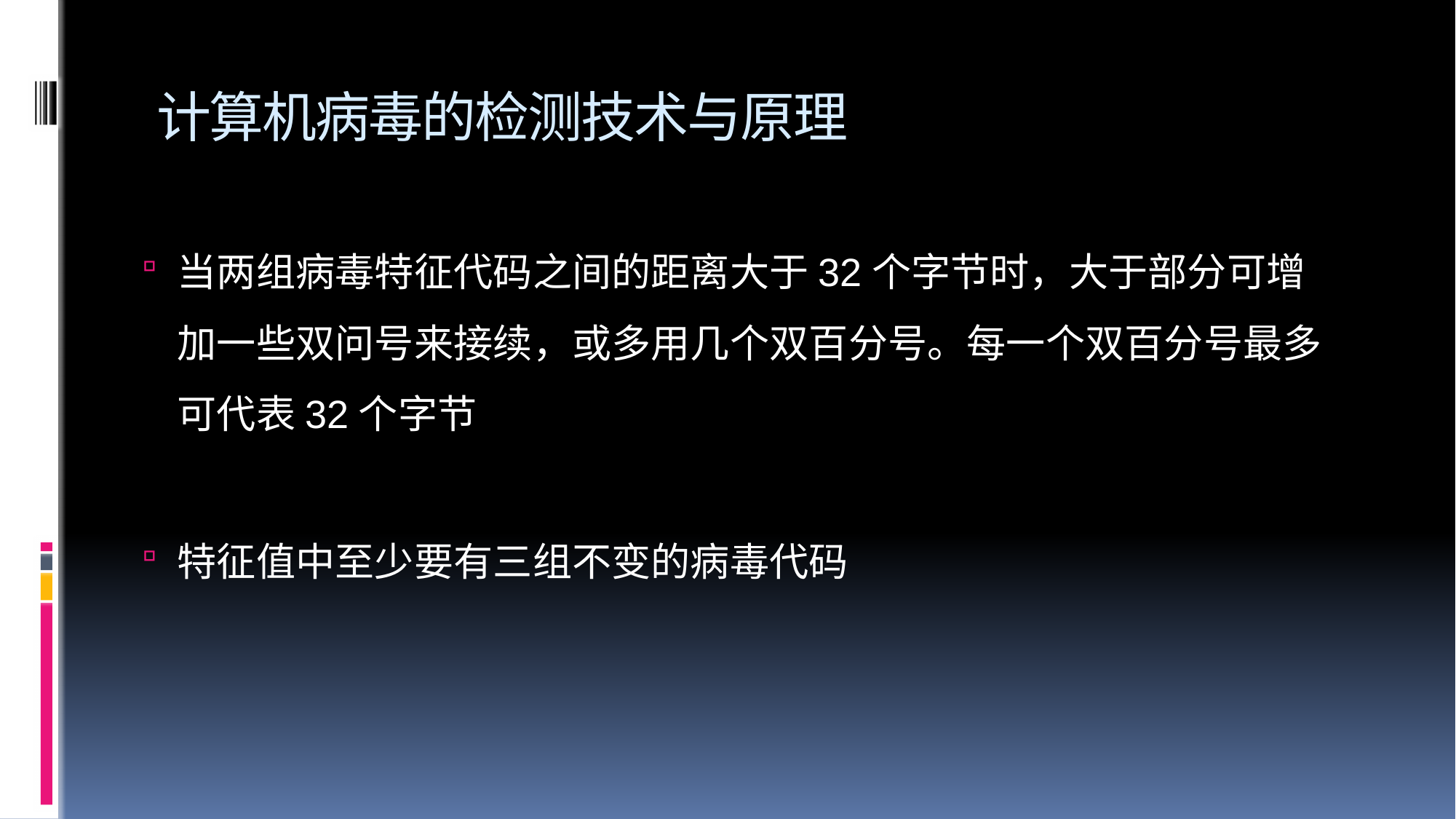

# 计算机病毒的检测技术与原理
当两组病毒特征代码之间的距离大于32个字节时，大于部分可增加一些双问号来接续，或多用几个双百分号。每一个双百分号最多可代表32个字节

特征值中至少要有三组不变的病毒代码